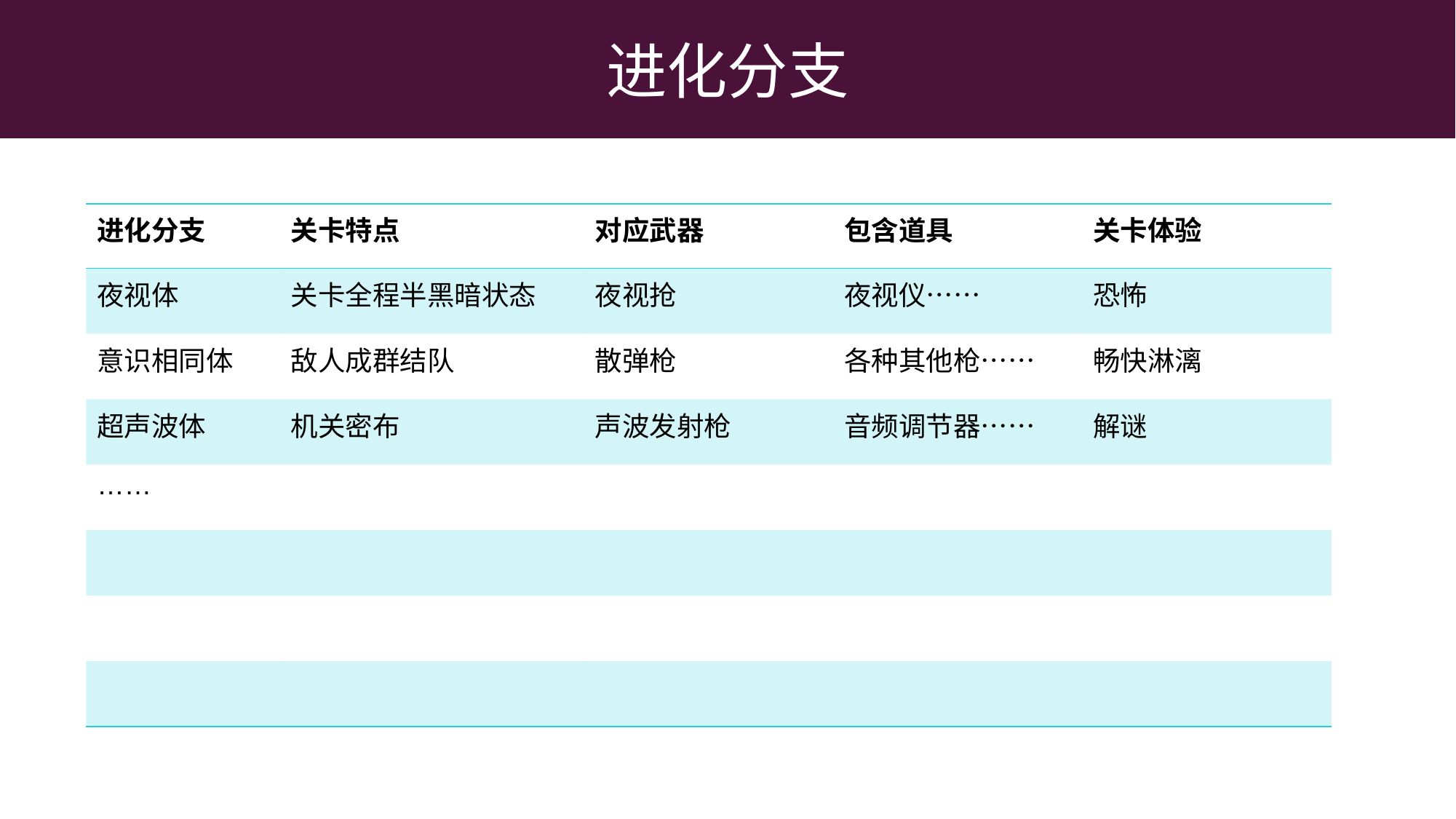

进化分支
| 进化分支 | 关卡特点 | 对应武器 | 包含道具 | 关卡体验 |
| --- | --- | --- | --- | --- |
| 夜视体 | 关卡全程半黑暗状态 | 夜视抢 | 夜视仪…… | 恐怖 |
| 意识相同体 | 敌人成群结队 | 散弹枪 | 各种其他枪…… | 畅快淋漓 |
| 超声波体 | 机关密布 | 声波发射枪 | 音频调节器…… | 解谜 |
| …… |  |  |  |  |
|  |  |  |  |  |
|  |  |  |  |  |
|  |  |  |  |  |